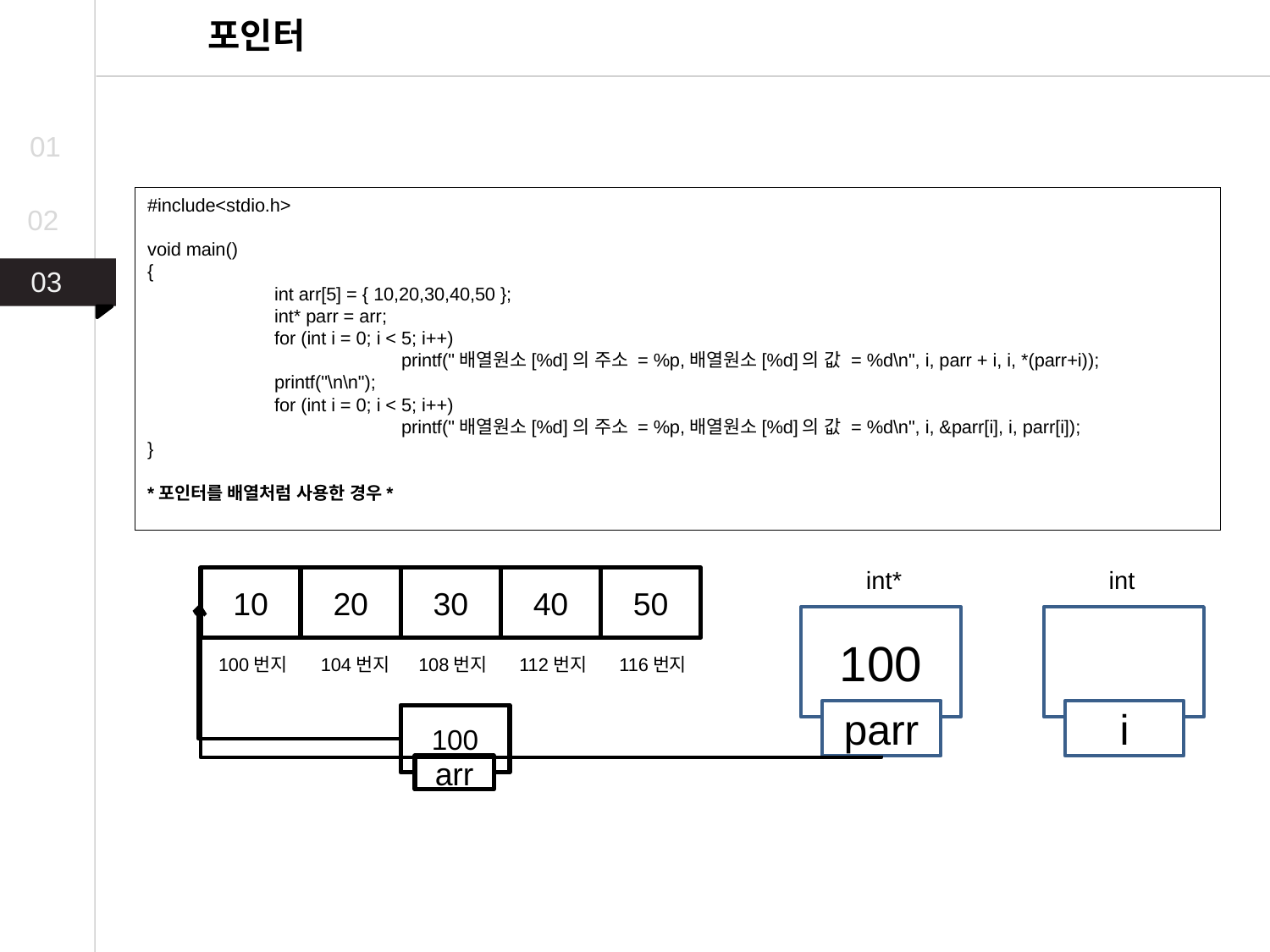

포인터
01
#include<stdio.h>

void main()
{
	int arr[5] = { 10,20,30,40,50 };
	int* parr = arr;
	for (int i = 0; i < 5; i++)
		printf("배열원소[%d]의 주소 = %p,배열원소[%d]의 값 = %d\n", i, parr + i, i, *(parr+i));
	printf("\n\n");
	for (int i = 0; i < 5; i++)
		printf("배열원소[%d]의 주소 = %p,배열원소[%d]의 값 = %d\n", i, &parr[i], i, parr[i]);
}

*포인터를 배열처럼 사용한 경우*

02
03

03
02

int*
int
10
20
30
40
50
100

100번지
104번지
108번지
112번지
116번지
parr
i
100
arr